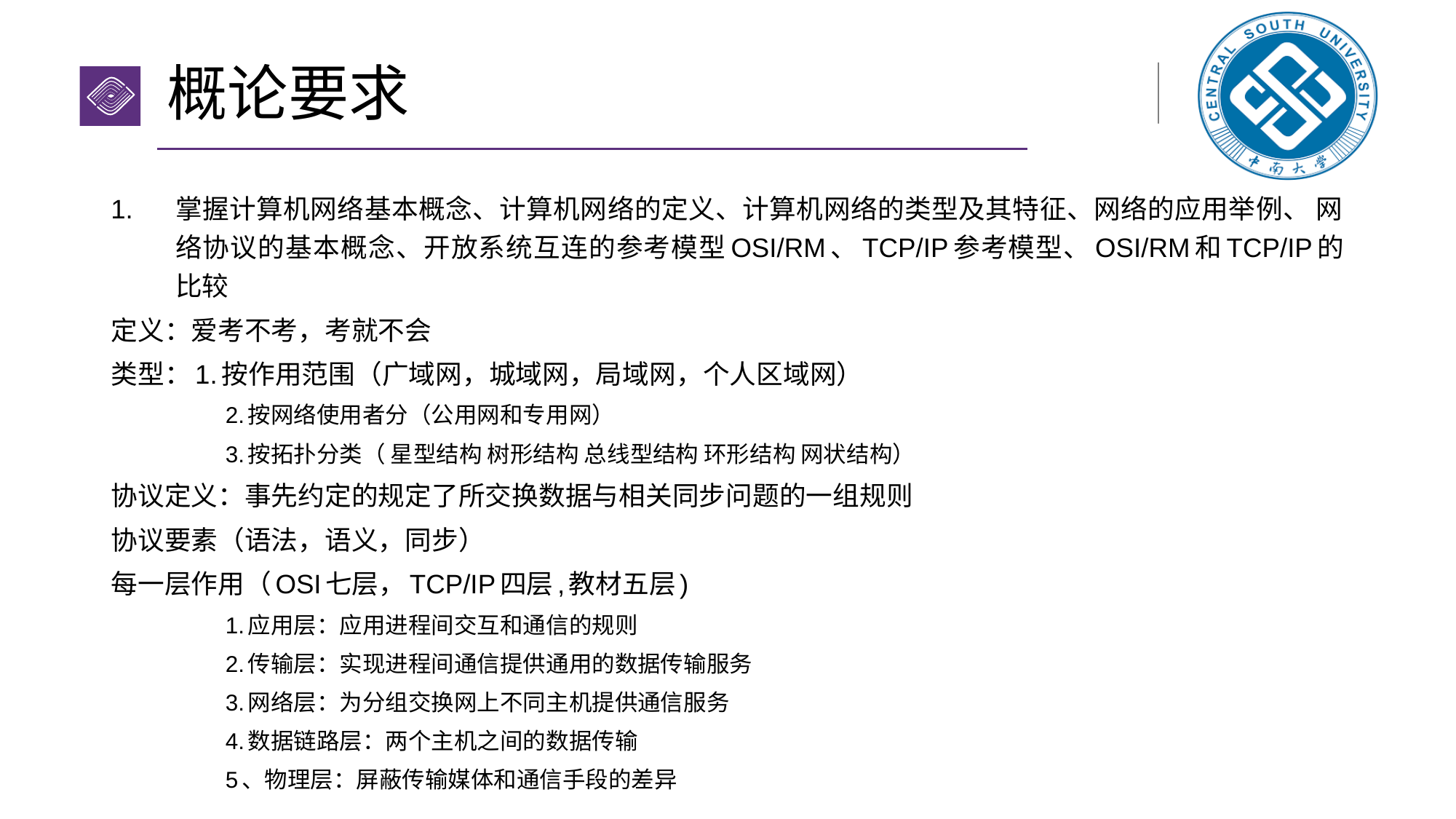

# 概论要求
掌握计算机网络基本概念、计算机网络的定义、计算机网络的类型及其特征、网络的应用举例、 网络协议的基本概念、开放系统互连的参考模型OSI/RM、TCP/IP参考模型、OSI/RM和TCP/IP的比较
定义：爱考不考，考就不会
类型：1.按作用范围（广域网，城域网，局域网，个人区域网）
2.按网络使用者分（公用网和专用网）
3.按拓扑分类（ 星型结构 树形结构 总线型结构 环形结构 网状结构）
协议定义：事先约定的规定了所交换数据与相关同步问题的一组规则
协议要素（语法，语义，同步）
每一层作用（OSI七层，TCP/IP四层,教材五层)
1.应用层：应用进程间交互和通信的规则
2.传输层：实现进程间通信提供通用的数据传输服务
3.网络层：为分组交换网上不同主机提供通信服务
4.数据链路层：两个主机之间的数据传输
5、物理层：屏蔽传输媒体和通信手段的差异

2